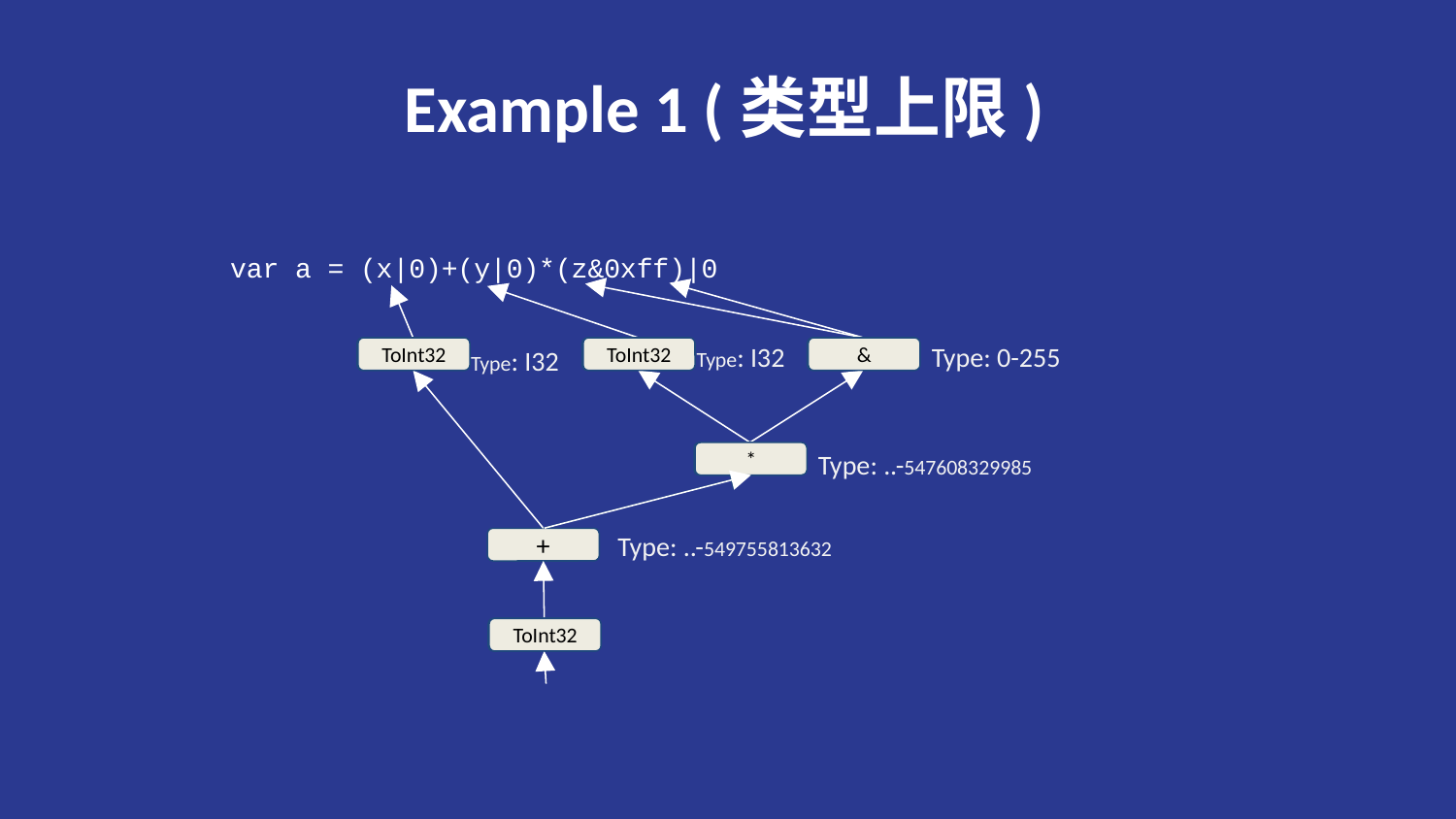

# Example 1 (类型上限)
var a = (x|0)+(y|0)*(z&0xff)|0
Type: I32
Type: 0-255
Type: I32
ToInt32
ToInt32
ToInt32
ToInt32
&
&
Type: ..-547608329985
*
*
Type: ..-549755813632
+
ToInt32
ToInt32